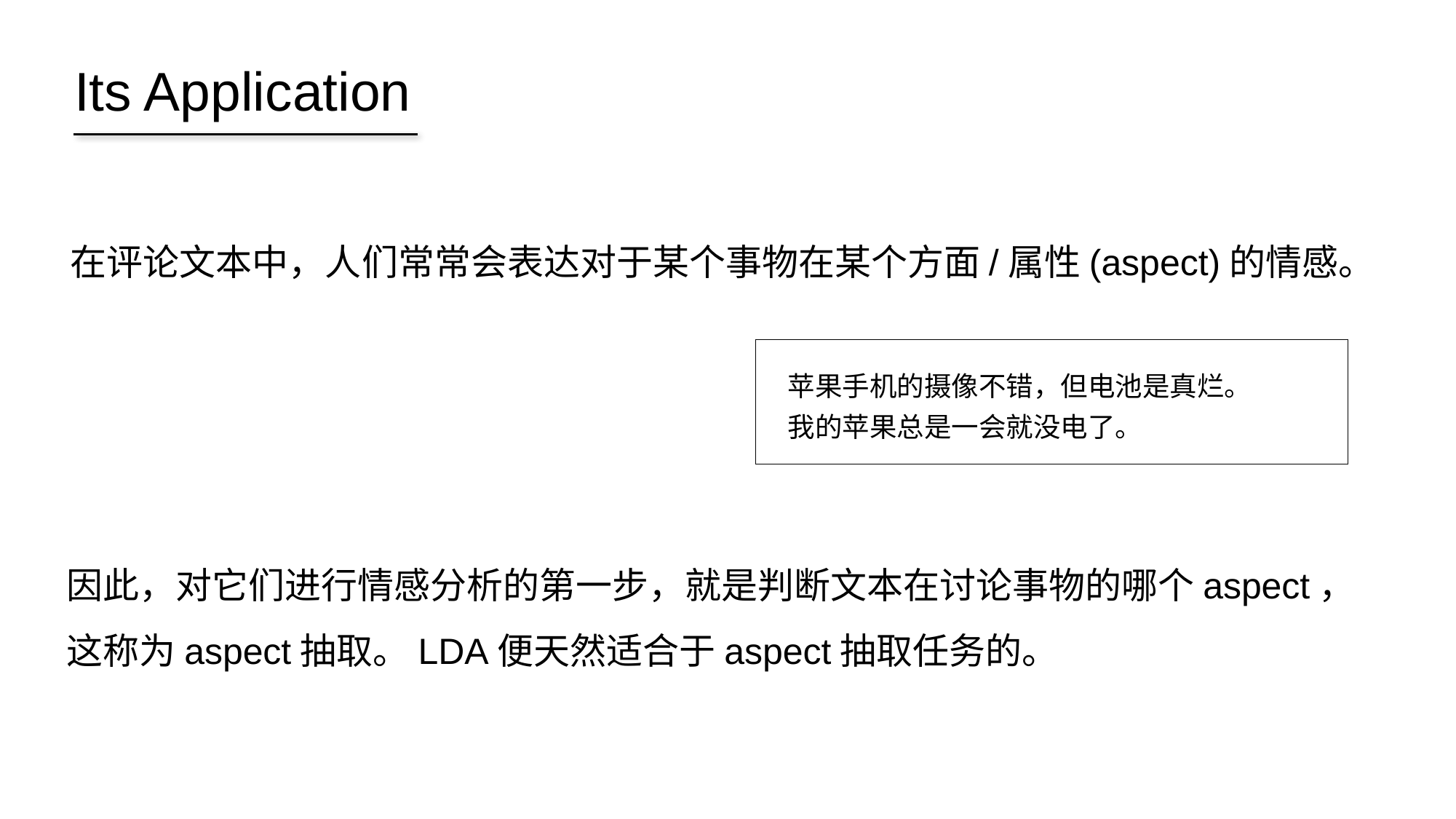

Its Application
在评论文本中，人们常常会表达对于某个事物在某个方面/属性(aspect)的情感。
苹果手机的摄像不错，但电池是真烂。
我的苹果总是一会就没电了。
因此，对它们进行情感分析的第一步，就是判断文本在讨论事物的哪个aspect，这称为aspect抽取。LDA便天然适合于aspect抽取任务的。